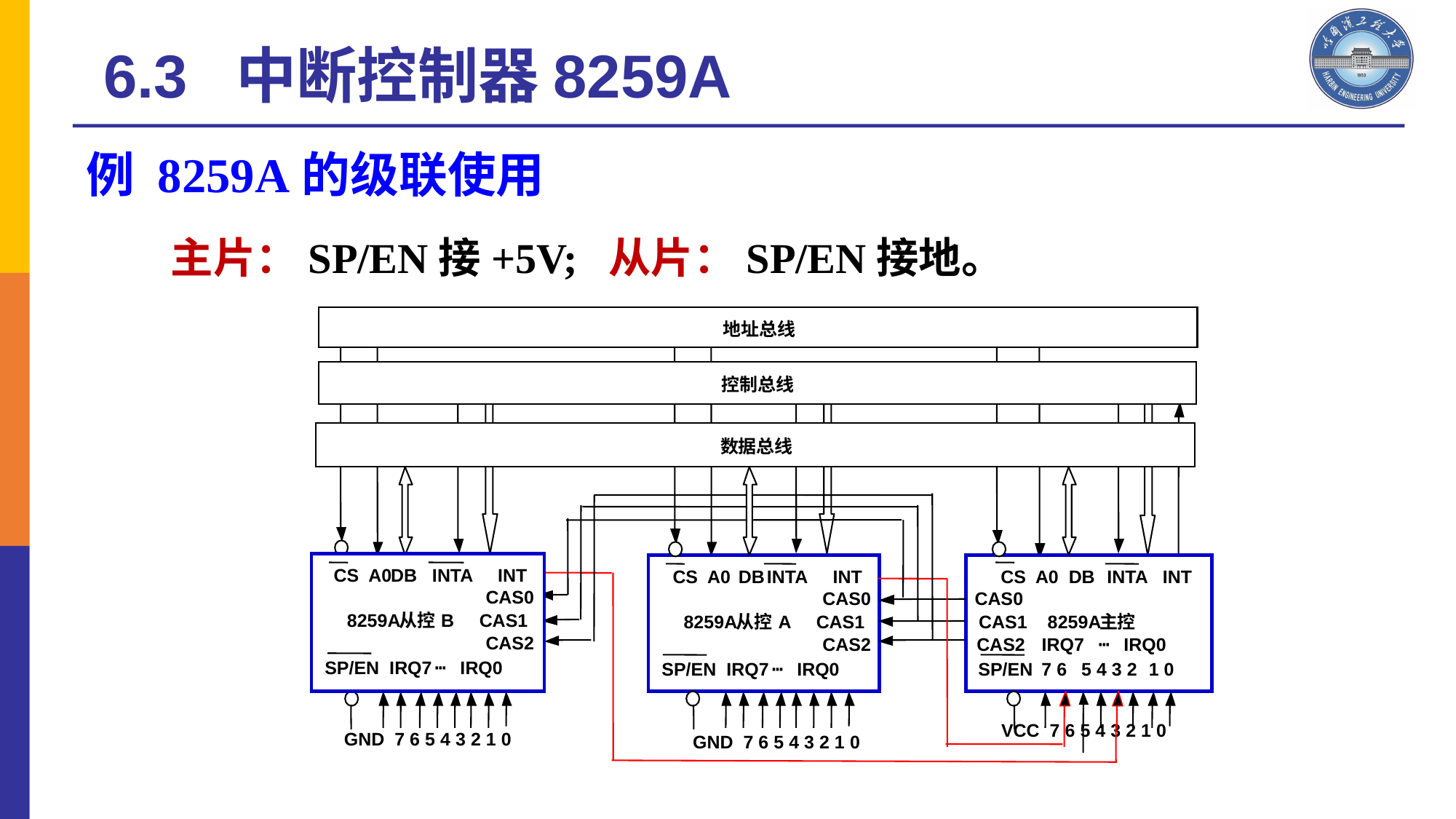

6.3  中断控制器8259A
# 例 8259A的级联使用
主片：SP/EN接+5V;  从片：SP/EN接地。

地址总线

控制总线

数据总线

CS  A0
CS  A0
CS  A0
CS  A0
CS  A0
DB
DB
DB
DB
DB

INTA
INTA
INTA
INTA
INTA

 INT
 INT
 INT
 INT
 INT

CS  A0
DB
INTA

  INT

CS  A0
DB
INTA   INT

CAS0
CAS0
CAS0
CAS0
CAS0

CAS0

CAS0

8259A
8259A
8259A
8259A
8259A
从控
从控
从控
从控
从控
B     CAS1
B     CAS1
B     CAS1
B     CAS1
B     CAS1

8259A
从控
A     CAS1

CAS1    8259A
主控

CAS2
CAS2
CAS2
C
CAS2
AS2

CAS2

CAS2

 IRQ7
┅
  IRQ0

SP/EN  IRQ7
SP/EN  IRQ7
SP/EN  IRQ7
SP/EN  IRQ7
SP/EN  IRQ7
┅
┅
┅
┅
┅
  IRQ0
  IRQ0
  IRQ0
  IRQ0
  IRQ0

SP/EN  IRQ7
┅
  IRQ0

SP/EN
 7 6

5 4 3 2

1 0

GND  7 6 5 4 3 2 1 0

GND  7 6 5 4 3 2 1 0

VCC  7 6 5 4 3 2 1 0